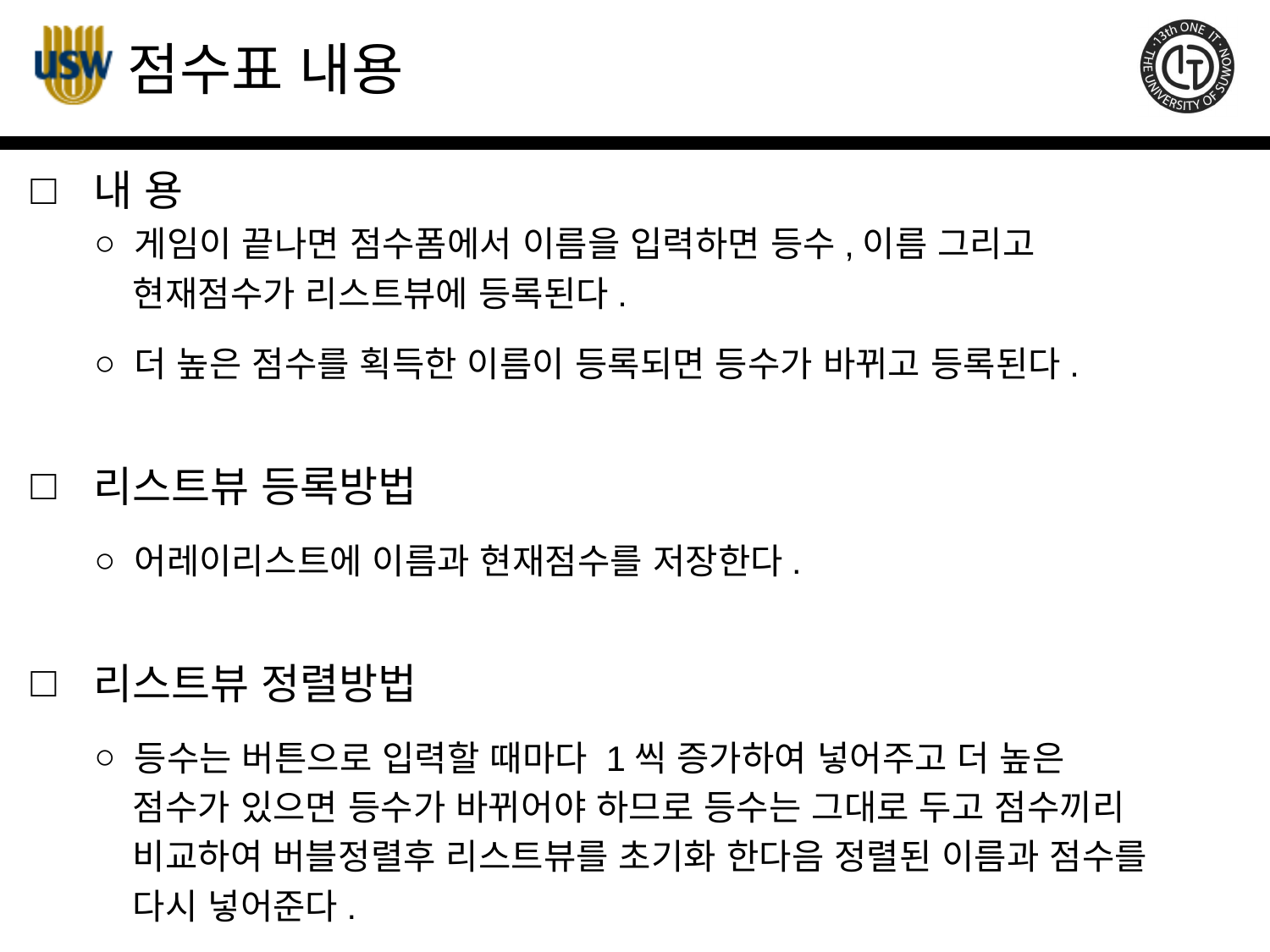

# 점수표 내용
내 용
게임이 끝나면 점수폼에서 이름을 입력하면 등수,이름 그리고
   현재점수가 리스트뷰에 등록된다.
더 높은 점수를 획득한 이름이 등록되면 등수가 바뀌고 등록된다.

리스트뷰 등록방법
어레이리스트에 이름과 현재점수를 저장한다.

리스트뷰 정렬방법
등수는 버튼으로 입력할 때마다 1씩 증가하여 넣어주고 더 높은
   점수가 있으면 등수가 바뀌어야 하므로 등수는 그대로 두고 점수끼리
   비교하여 버블정렬후 리스트뷰를 초기화 한다음 정렬된 이름과 점수를
   다시 넣어준다.